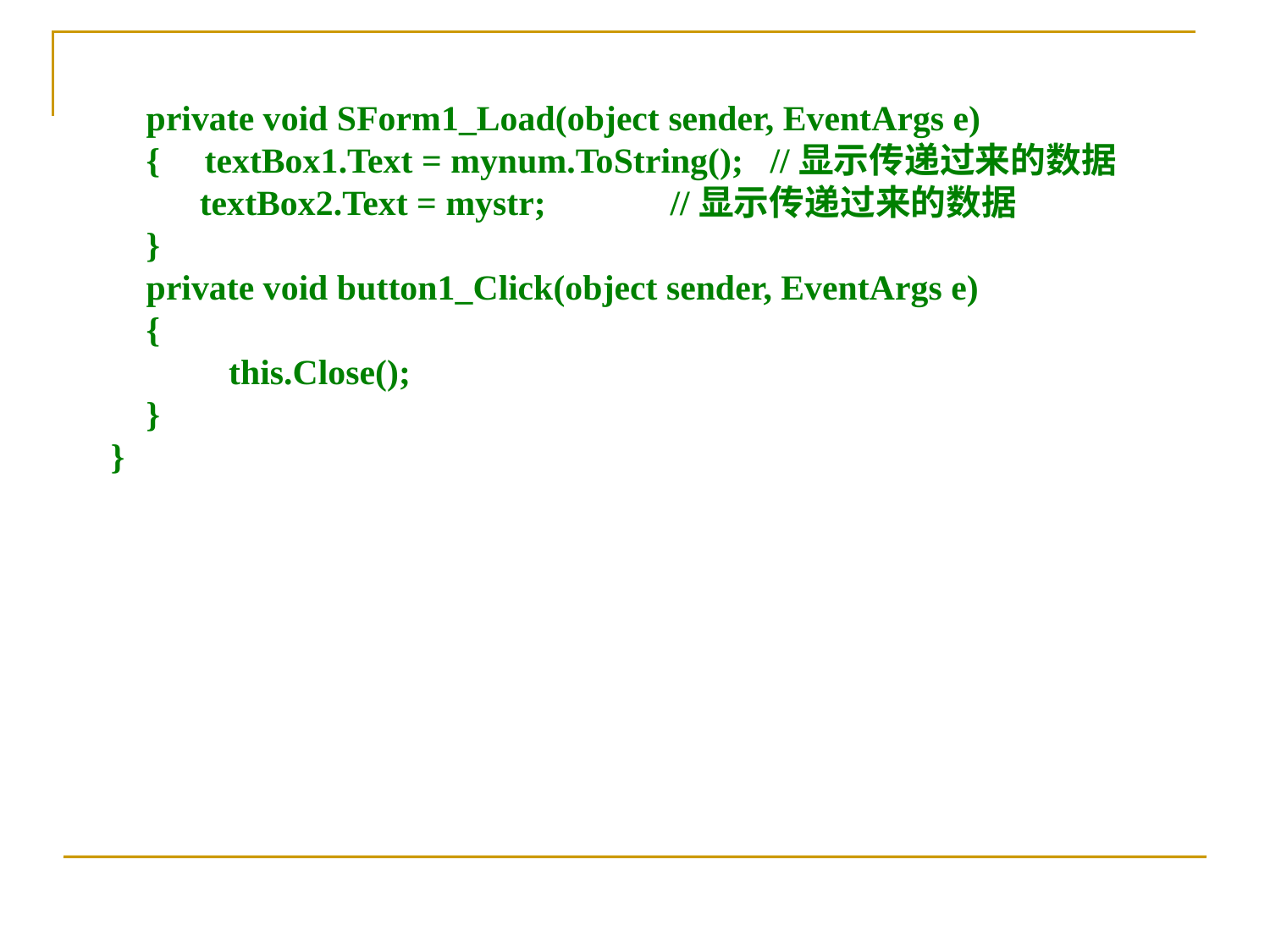

private void SForm1_Load(object sender, EventArgs e)
     {     textBox1.Text = mynum.ToString();   //显示传递过来的数据
           textBox2.Text = mystr;              //显示传递过来的数据
     }
     private void button1_Click(object sender, EventArgs e)
     {
       	this.Close();
     }
 }